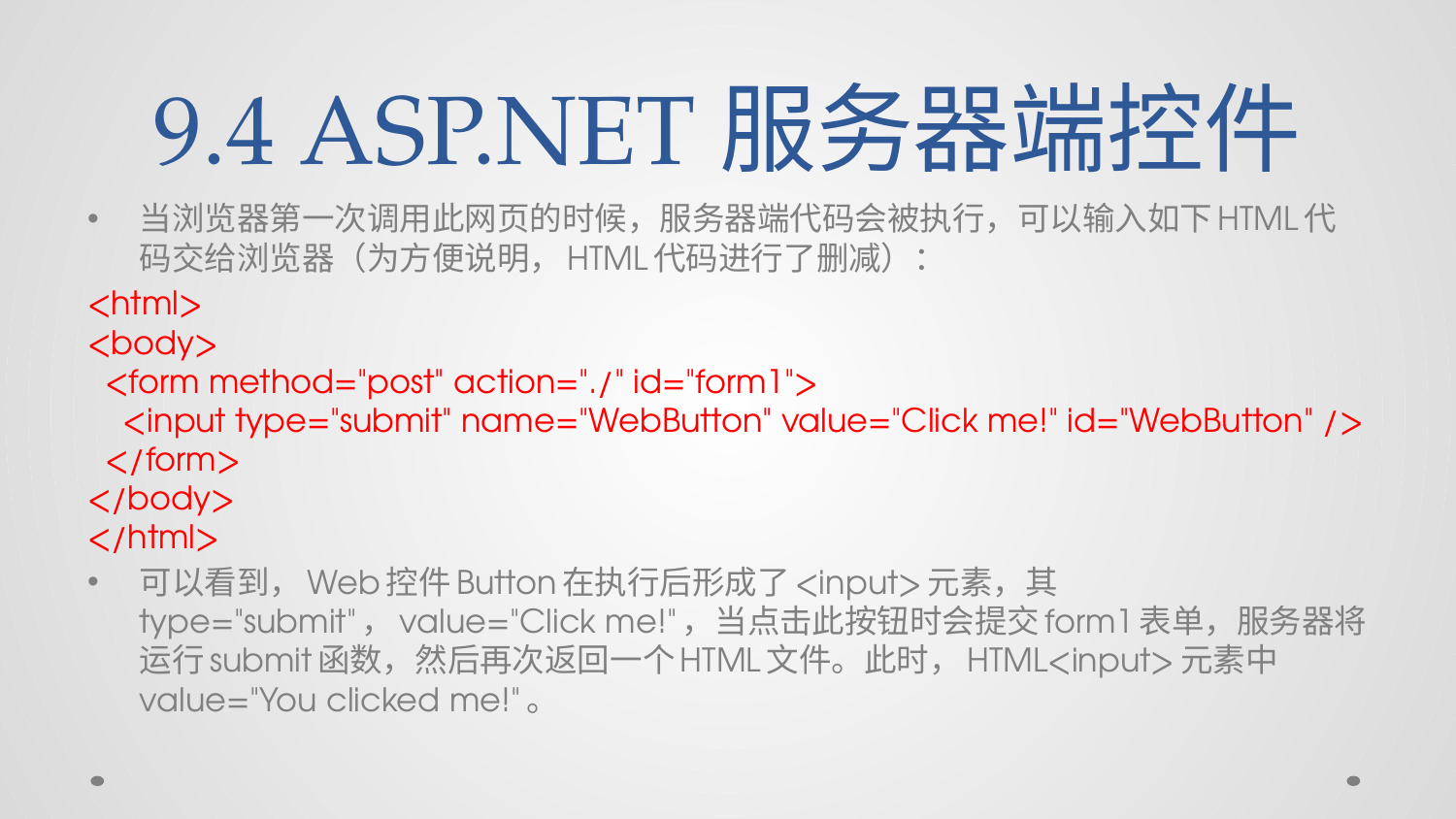

# 9.4 ASP.NET服务器端控件
当浏览器第一次调用此网页的时候，服务器端代码会被执行，可以输入如下HTML代码交给浏览器（为方便说明，HTML代码进行了删减）：
<html>
<body>
  <form method="post" action="./" id="form1">
    <input type="submit" name="WebButton" value="Click me!" id="WebButton" />
  </form>
</body>
</html>
可以看到，Web控件Button在执行后形成了<input>元素，其type="submit"，value="Click me!"，当点击此按钮时会提交form1表单，服务器将运行submit函数，然后再次返回一个HTML文件。此时，HTML<input>元素中value="You clicked me!"。